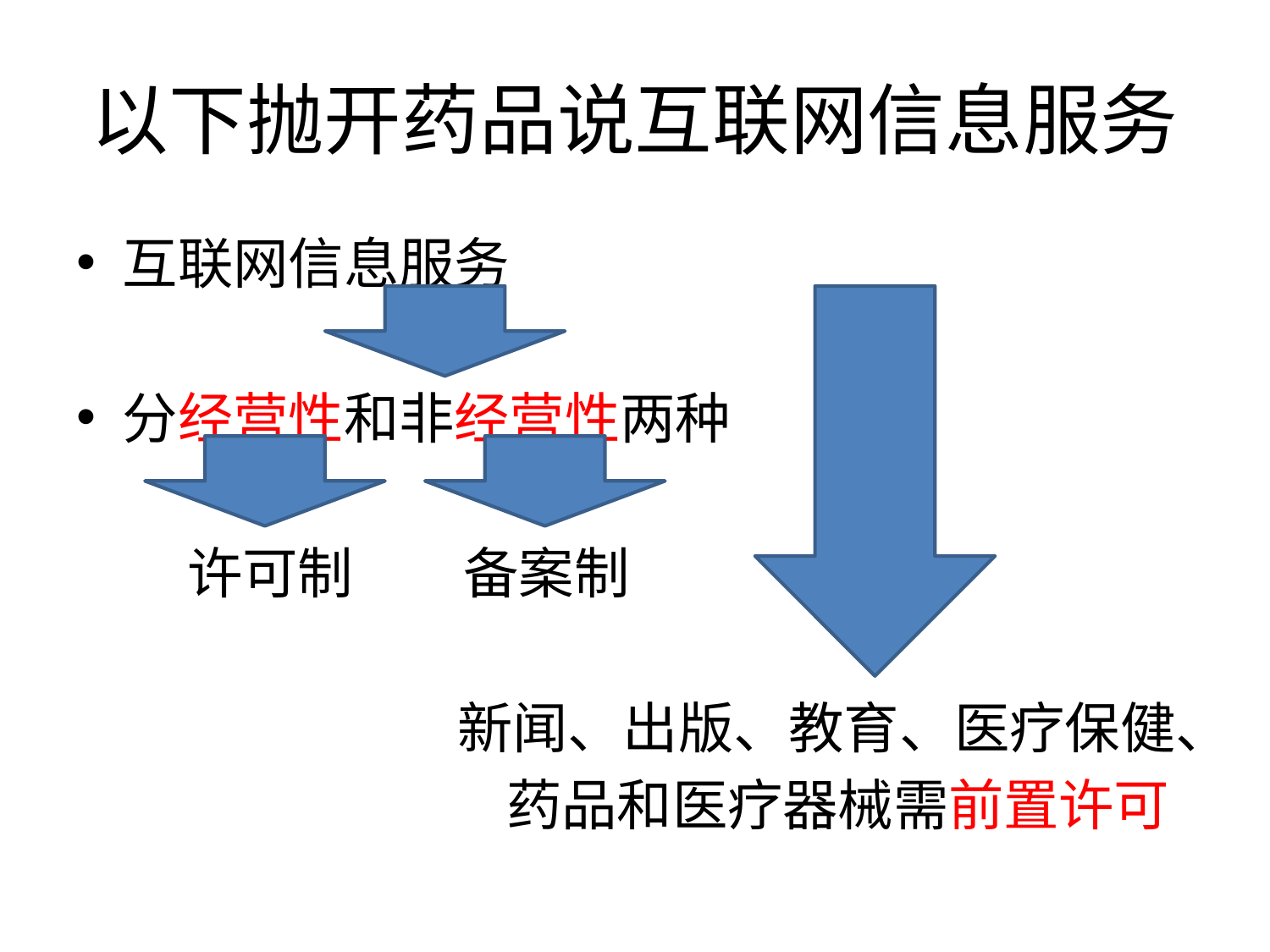

# 以下抛开药品说互联网信息服务
互联网信息服务

分经营性和非经营性两种

        许可制         备案制

                              新闻、出版、教育、医疗保健、
                                  药品和医疗器械需前置许可